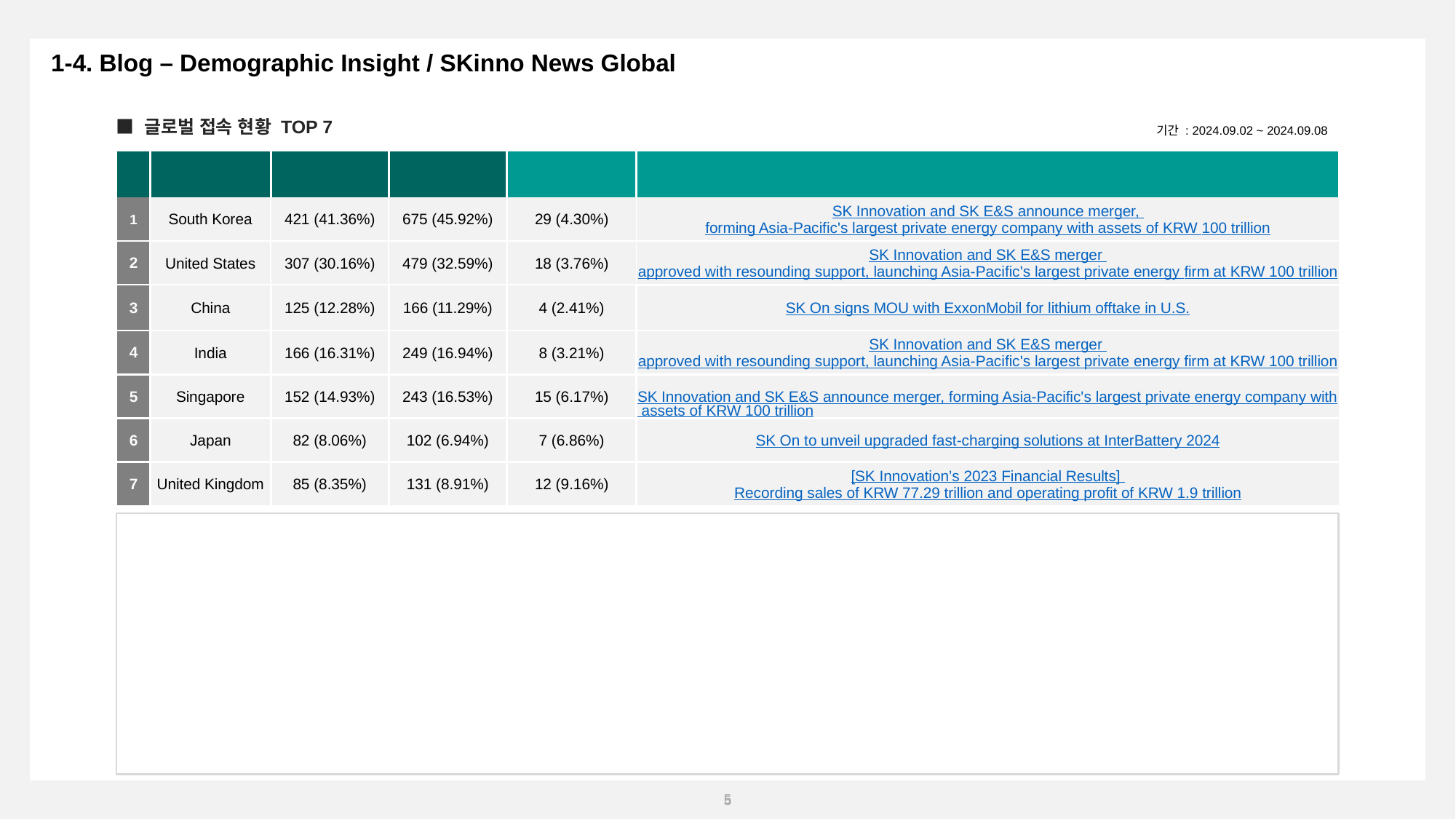

1-4. Blog – Demographic Insight / SKinno News Global
■ 글로벌 접속 현황 TOP 7
기간 : 2024.09.02 ~ 2024.09.08
| 순위 | 국가 | 총 방문 수 (비중) | 총 페이지뷰 (비중) | 해당국가 콘텐츠 PV (비중) | 가장 많이 본 콘텐츠 |
| --- | --- | --- | --- | --- | --- |
| 1 | South Korea | 421 (41.36%) | 675 (45.92%) | 29 (4.30%) | SK Innovation and SK E&S announce merger, forming Asia-Pacific's largest private energy company with assets of KRW 100 trillion |
| 2 | United States | 307 (30.16%) | 479 (32.59%) | 18 (3.76%) | SK Innovation and SK E&S merger approved with resounding support, launching Asia-Pacific's largest private energy firm at KRW 100 trillion |
| 3 | China | 125 (12.28%) | 166 (11.29%) | 4 (2.41%) | SK On signs MOU with ExxonMobil for lithium offtake in U.S. |
| 4 | India | 166 (16.31%) | 249 (16.94%) | 8 (3.21%) | SK Innovation and SK E&S merger approved with resounding support, launching Asia-Pacific's largest private energy firm at KRW 100 trillion |
| 5 | Singapore | 152 (14.93%) | 243 (16.53%) | 15 (6.17%) | SK Innovation and SK E&S announce merger, forming Asia-Pacific's largest private energy company with assets of KRW 100 trillion |
| 6 | Japan | 82 (8.06%) | 102 (6.94%) | 7 (6.86%) | SK On to unveil upgraded fast-charging solutions at InterBattery 2024 |
| 7 | United Kingdom | 85 (8.35%) | 131 (8.91%) | 12 (9.16%) | [SK Innovation’s 2023 Financial Results] Recording sales of KRW 77.29 trillion and operating profit of KRW 1.9 trillion |